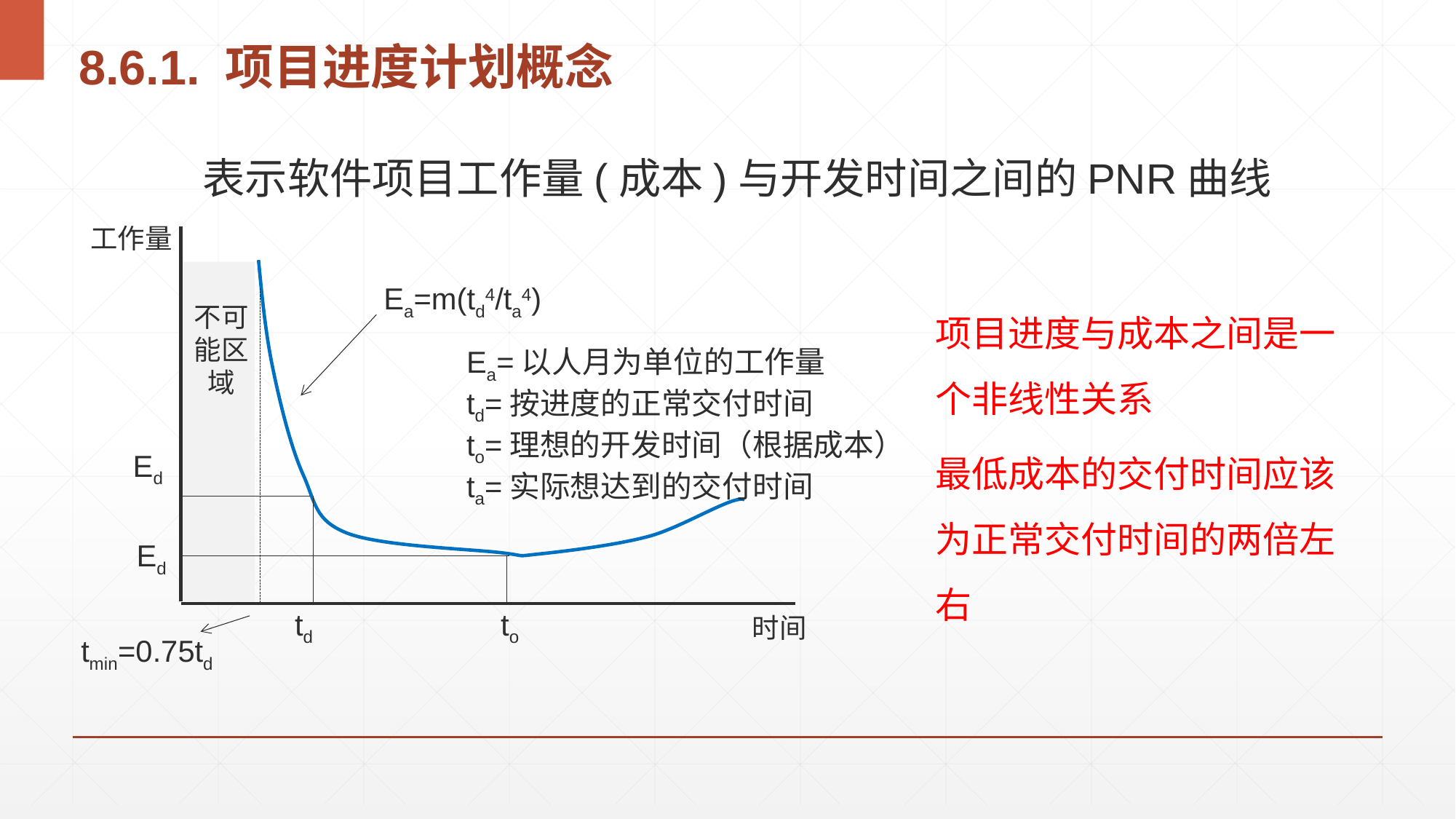

# 8.6.1. 项目进度计划概念
表示软件项目工作量(成本)与开发时间之间的PNR曲线
工作量

Ea=m(td4/ta4)
项目进度与成本之间是一个非线性关系
最低成本的交付时间应该为正常交付时间的两倍左右
不可能区域
Ea=以人月为单位的工作量
td=按进度的正常交付时间
to=理想的开发时间（根据成本）
ta=实际想达到的交付时间

Ed
Ed
td
to
时间
tmin=0.75td